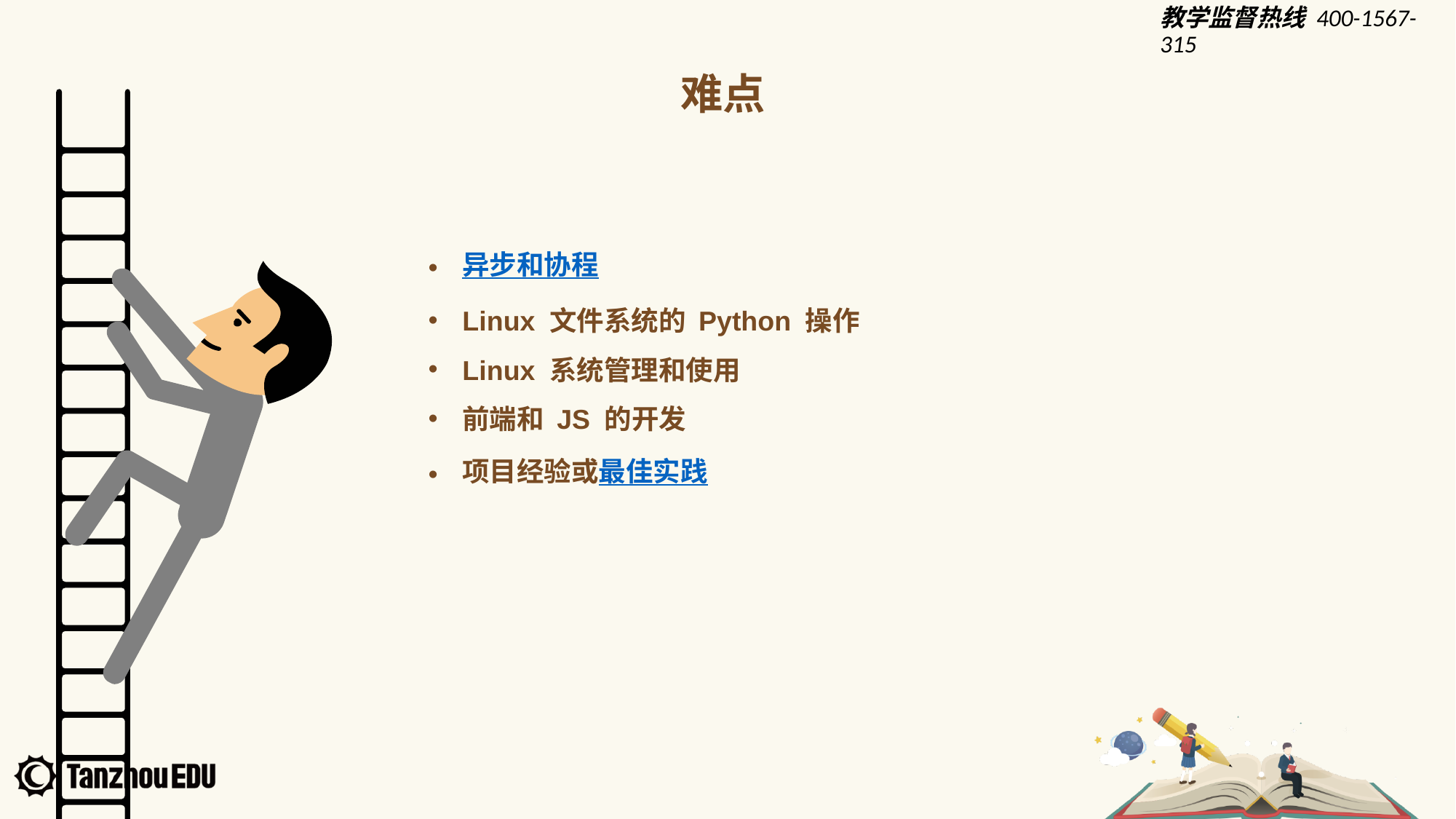

难点

异步和协程
Linux 文件系统的 Python 操作
Linux 系统管理和使用
前端和 JS 的开发
项目经验或最佳实践